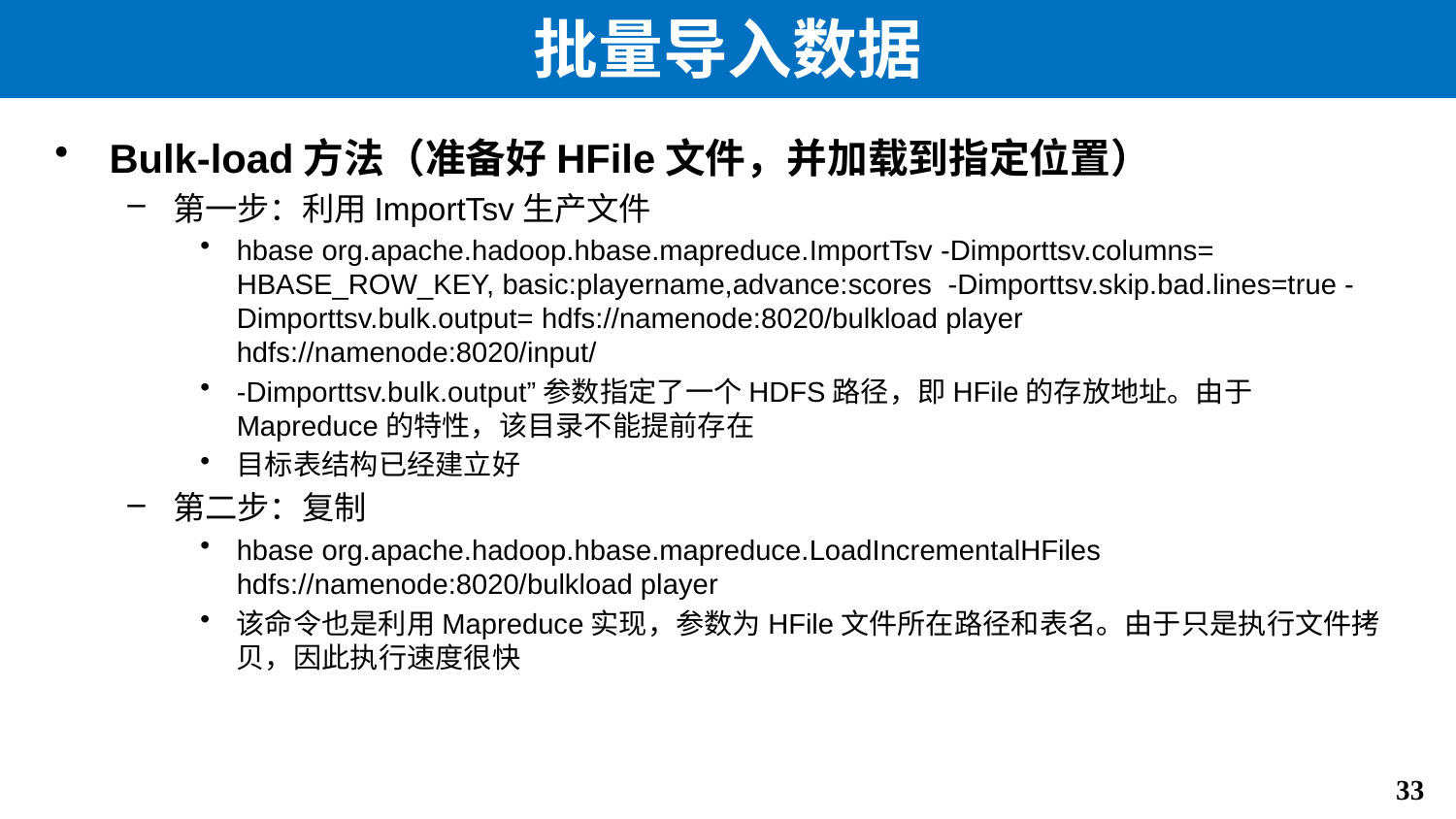

# 批量导入数据
Bulk-load方法（准备好HFile文件，并加载到指定位置）
第一步：利用ImportTsv生产文件
hbase org.apache.hadoop.hbase.mapreduce.ImportTsv -Dimporttsv.columns= HBASE_ROW_KEY, basic:playername,advance:scores  -Dimporttsv.skip.bad.lines=true -Dimporttsv.bulk.output= hdfs://namenode:8020/bulkload player hdfs://namenode:8020/input/
-Dimporttsv.bulk.output”参数指定了一个HDFS路径，即HFile的存放地址。由于Mapreduce的特性，该目录不能提前存在
目标表结构已经建立好
第二步：复制
hbase org.apache.hadoop.hbase.mapreduce.LoadIncrementalHFiles hdfs://namenode:8020/bulkload player
该命令也是利用Mapreduce实现，参数为HFile文件所在路径和表名。由于只是执行文件拷贝，因此执行速度很快